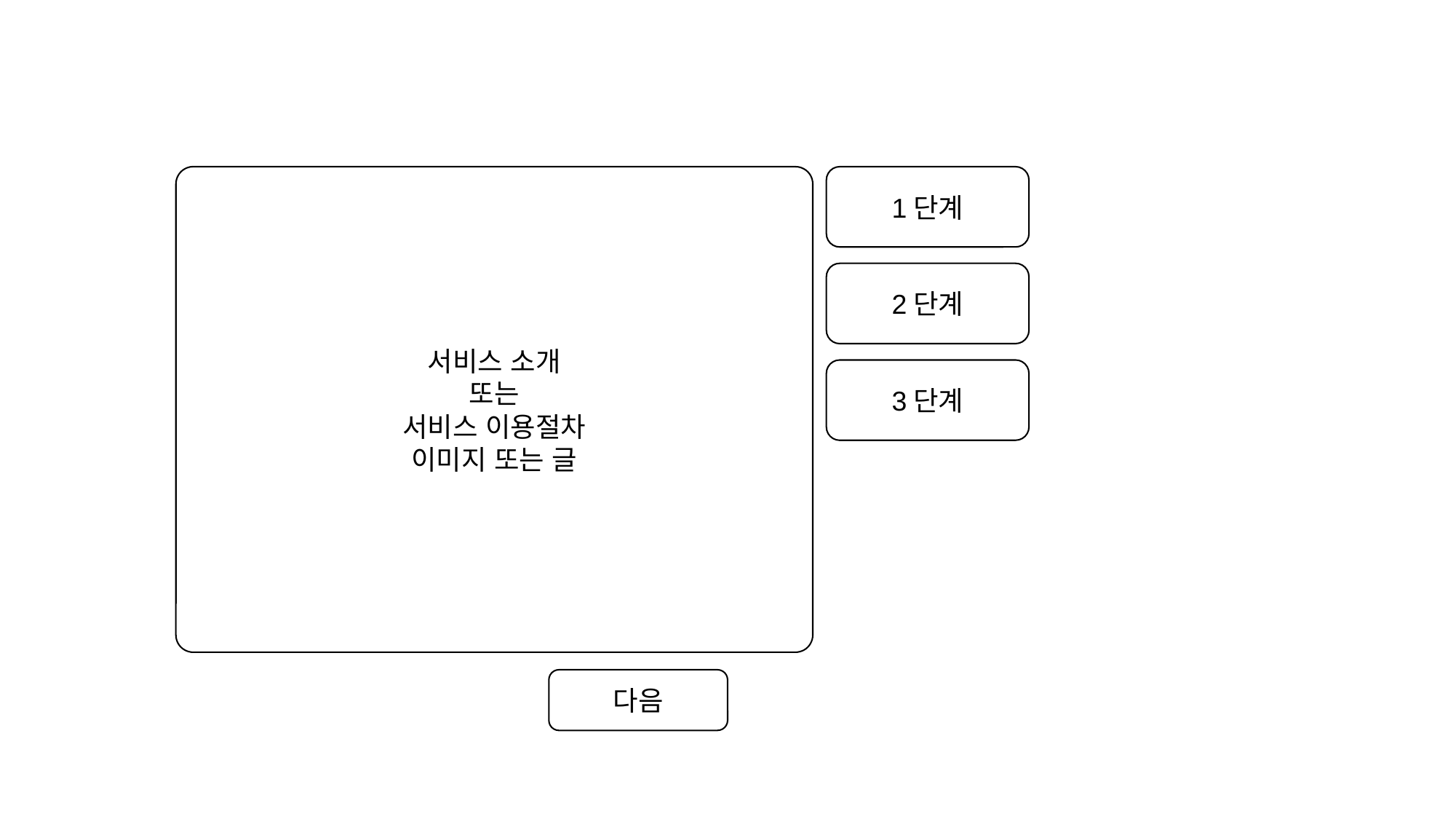

서비스 소개
또는
서비스 이용절차
이미지 또는 글
1단계
2단계
3단계
다음